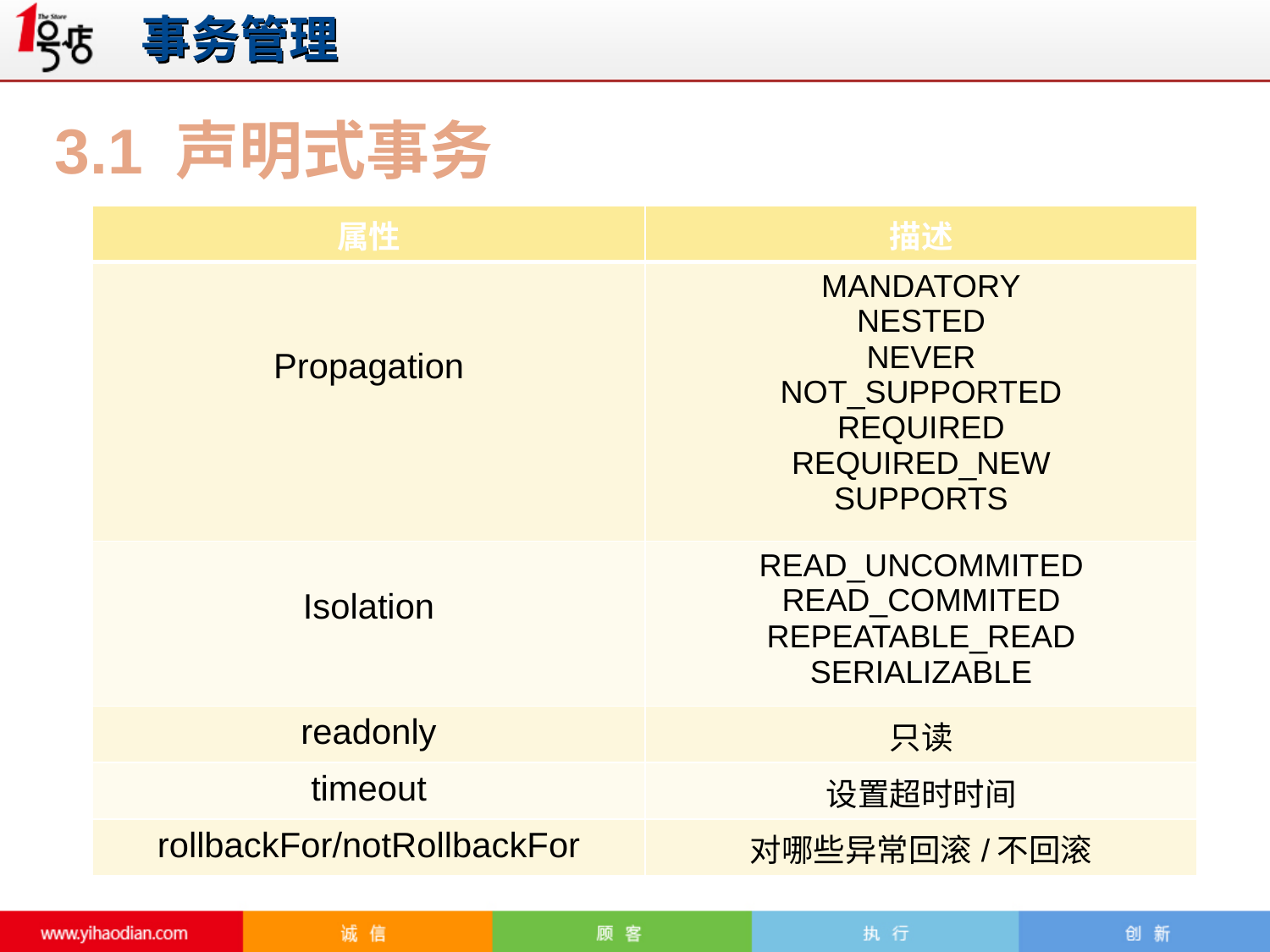

# 事务管理
3.1 声明式事务
| 属性 | 描述 |
| --- | --- |
| Propagation | Mandatory Nested Never NOT\_SUPPORTED REQUIRED REQUIRED\_NEW SUPPORTS |
| Isolation | READ\_UNCOMMITED READ\_COMMITED REPEATABLE\_READ SERIALIZABLE |
| readonly | 只读 |
| timeout | 设置超时时间 |
| rollbackFor/notRollbackFor | 对哪些异常回滚/不回滚 |